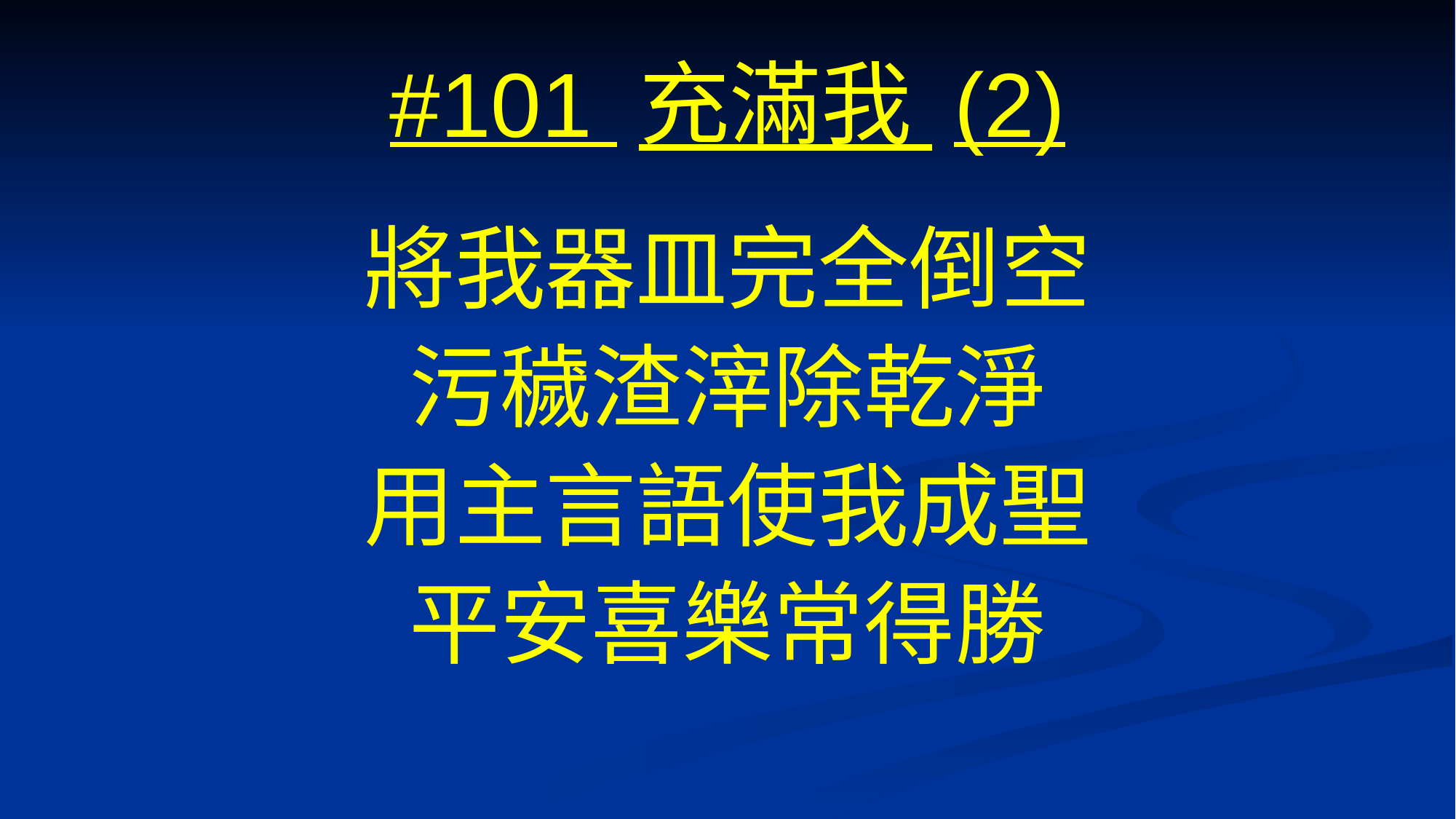

# #101 充滿我 (2)
將我器皿完全倒空
污穢渣滓除乾淨
用主言語使我成聖
平安喜樂常得勝